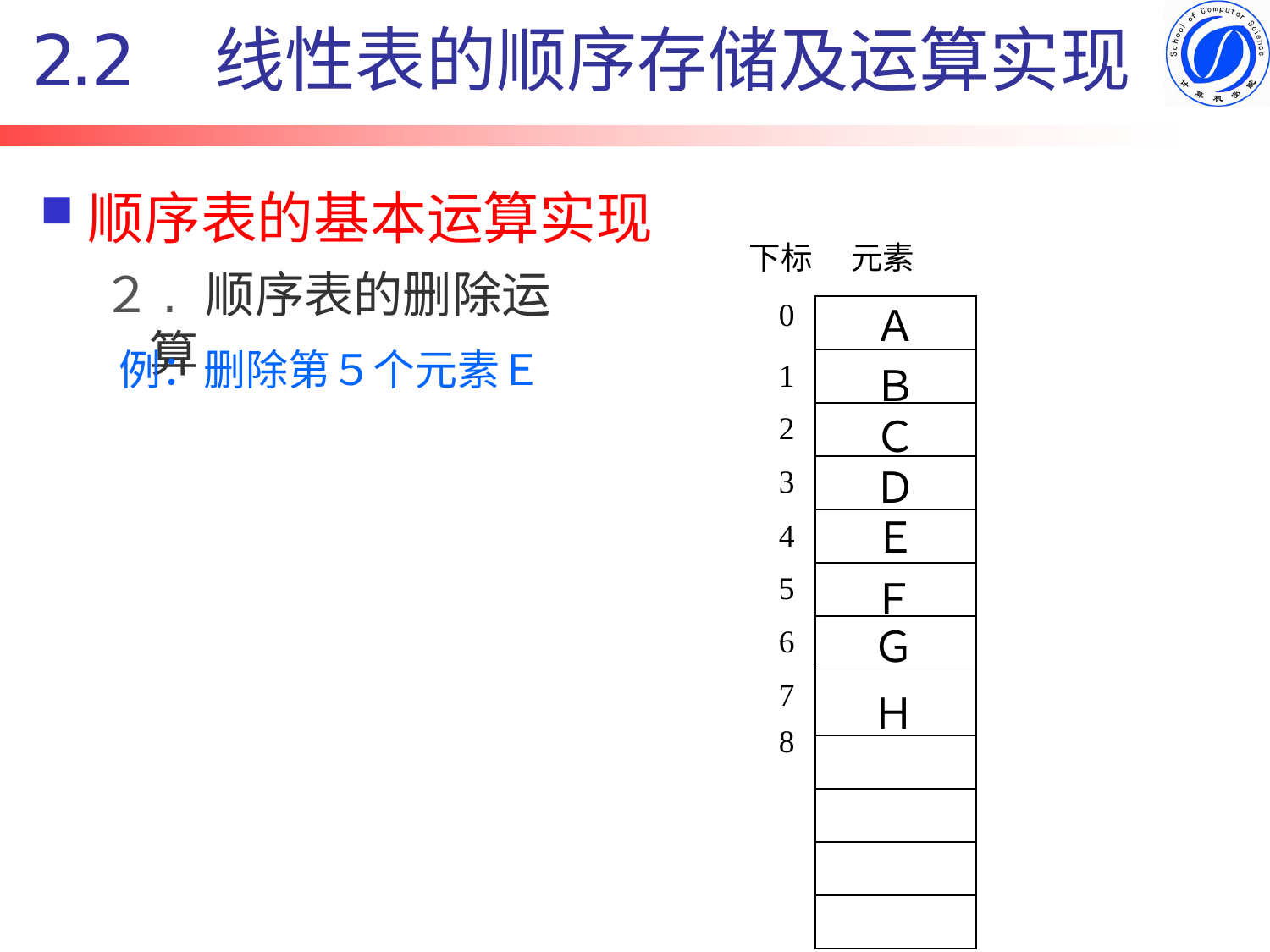

2.2   线性表的顺序存储及运算实现
顺序表的基本运算实现
下标
元素
２. 顺序表的删除运算
Ａ
|  |
| --- |
|  |
|  |
|  |
|  |
|  |
|  |
|  |
|  |
|  |
|  |
|  |
| 0 |
| --- |
| 1 |
| 2 |
| 3 |
| 4 |
| 5 |
| 6 |
| 7 |
| 8 |
|  |
|  |
|  |
例：删除第５个元素Ｅ
Ｂ
Ｃ
Ｄ
Ｅ
Ｆ
Ｇ
Ｈ